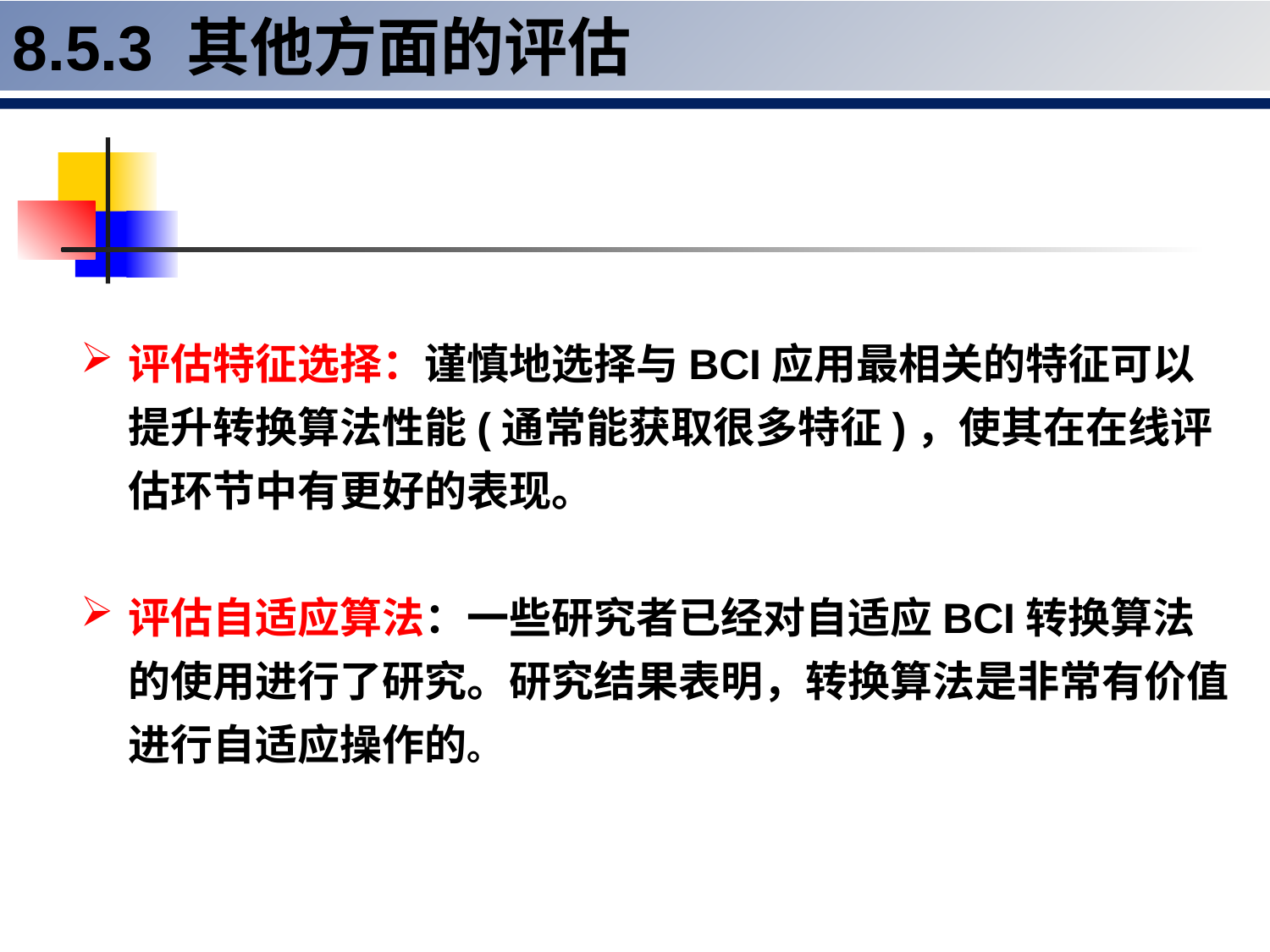

8.5.3 其他方面的评估

评估特征选择：谨慎地选择与BCI应用最相关的特征可以提升转换算法性能(通常能获取很多特征)，使其在在线评估环节中有更好的表现。

评估自适应算法：一些研究者已经对自适应BCI转换算法的使用进行了研究。研究结果表明，转换算法是非常有价值进行自适应操作的。